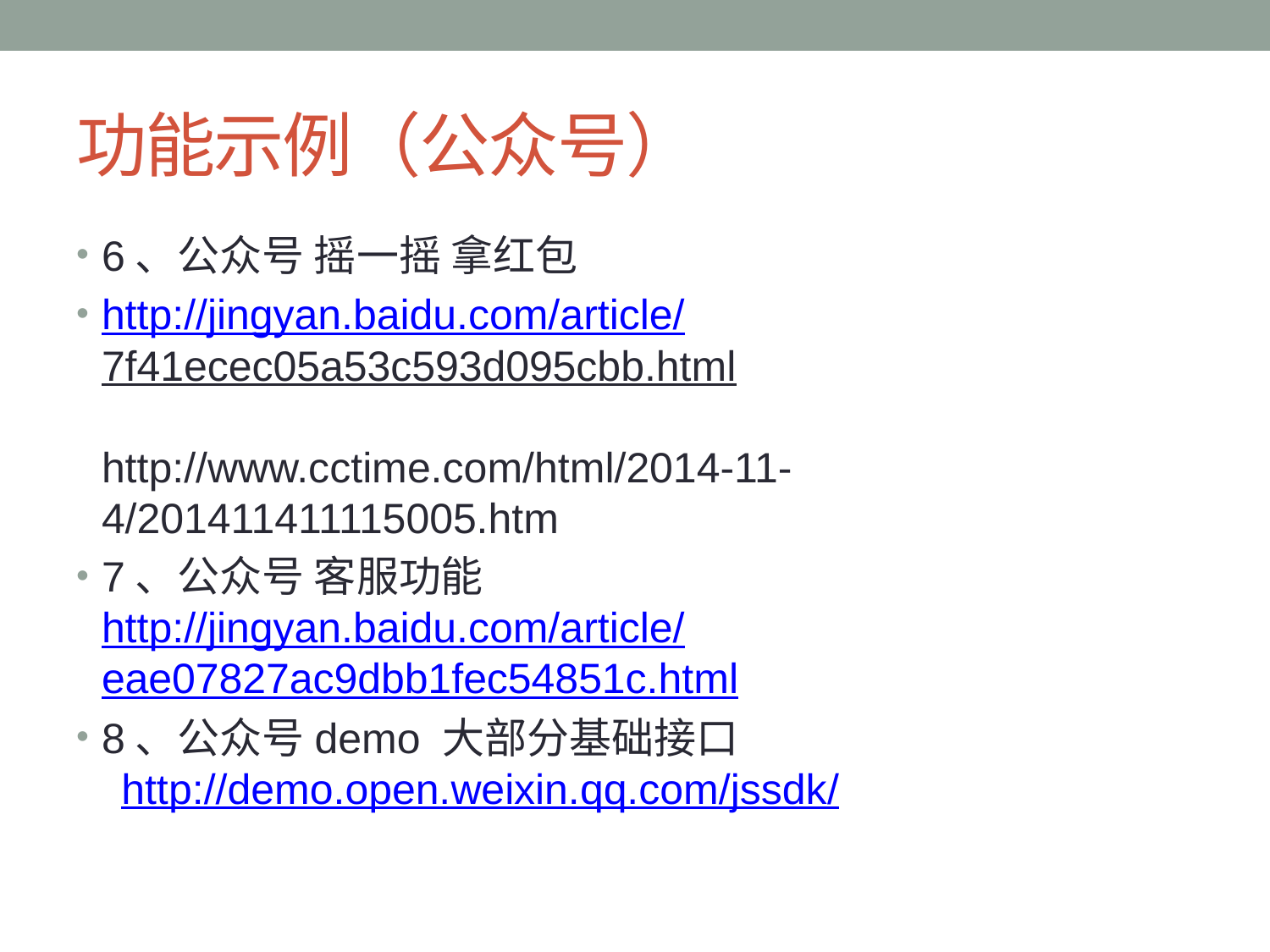

# 功能示例（公众号）
6、公众号 摇一摇 拿红包
http://jingyan.baidu.com/article/7f41ecec05a53c593d095cbb.html
http://www.cctime.com/html/2014-11-4/201411411115005.htm
7、公众号 客服功能
http://jingyan.baidu.com/article/eae07827ac9dbb1fec54851c.html
8、公众号demo 大部分基础接口
 http://demo.open.weixin.qq.com/jssdk/